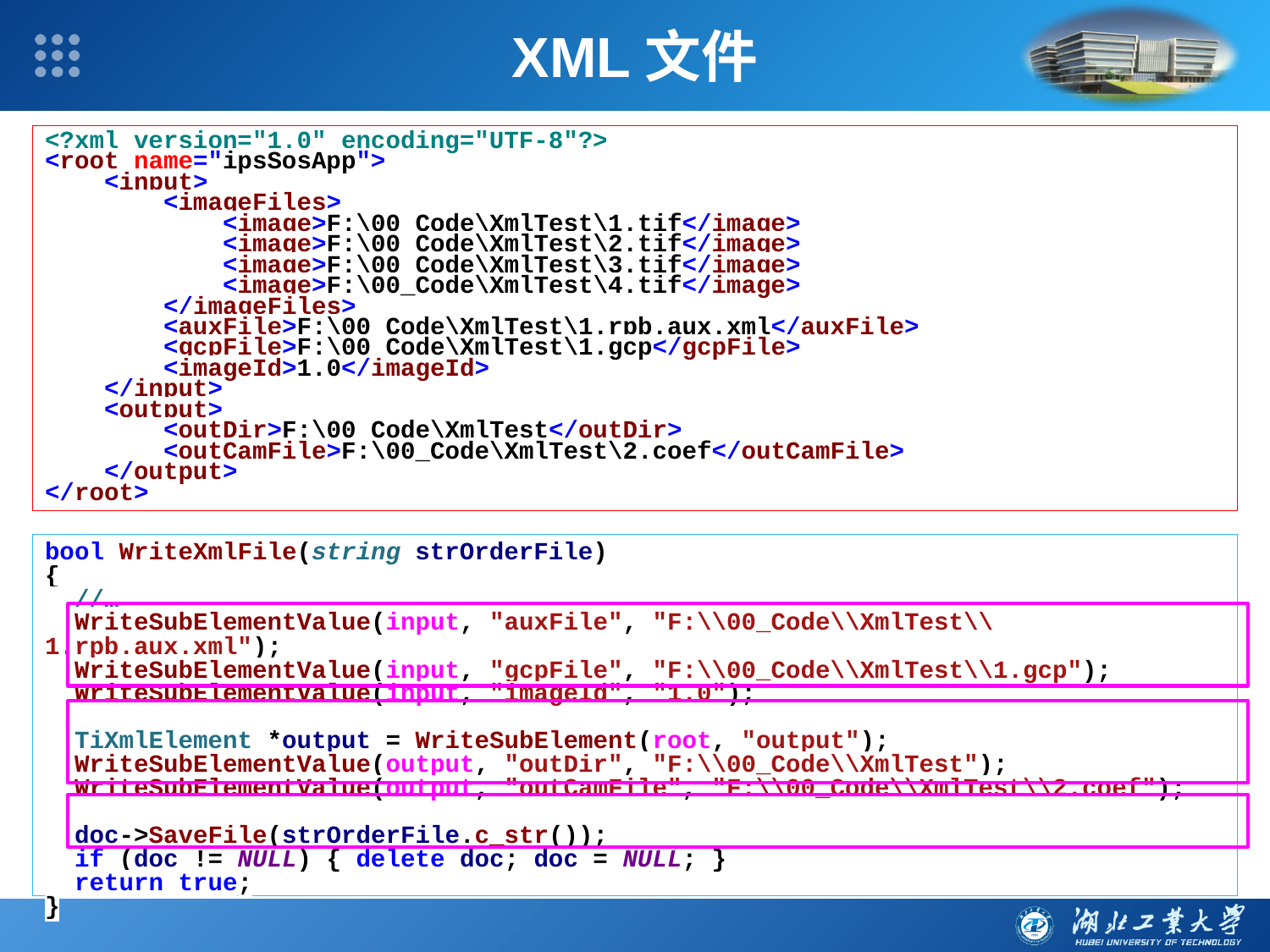

XML文件
<?xml version="1.0" encoding="UTF-8"?>
<root name="ipsSosApp">
    <input>
        <imageFiles>
            <image>F:\00_Code\XmlTest\1.tif</image>
            <image>F:\00_Code\XmlTest\2.tif</image>
            <image>F:\00_Code\XmlTest\3.tif</image>
            <image>F:\00_Code\XmlTest\4.tif</image>
        </imageFiles>
        <auxFile>F:\00_Code\XmlTest\1.rpb.aux.xml</auxFile>
        <gcpFile>F:\00_Code\XmlTest\1.gcp</gcpFile>
        <imageId>1.0</imageId>
    </input>
    <output>
        <outDir>F:\00_Code\XmlTest</outDir>
        <outCamFile>F:\00_Code\XmlTest\2.coef</outCamFile>
    </output>
</root>
bool WriteXmlFile(string strOrderFile)
{
  //…
  WriteSubElementValue(input, "auxFile", "F:\\00_Code\\XmlTest\\1.rpb.aux.xml");
  WriteSubElementValue(input, "gcpFile", "F:\\00_Code\\XmlTest\\1.gcp");
  WriteSubElementValue(input, "imageId", "1.0");

  TiXmlElement *output = WriteSubElement(root, "output");
  WriteSubElementValue(output, "outDir", "F:\\00_Code\\XmlTest");
  WriteSubElementValue(output, "outCamFile", "F:\\00_Code\\XmlTest\\2.coef");

  doc->SaveFile(strOrderFile.c_str());
  if (doc != NULL) { delete doc; doc = NULL; }
  return true;
}